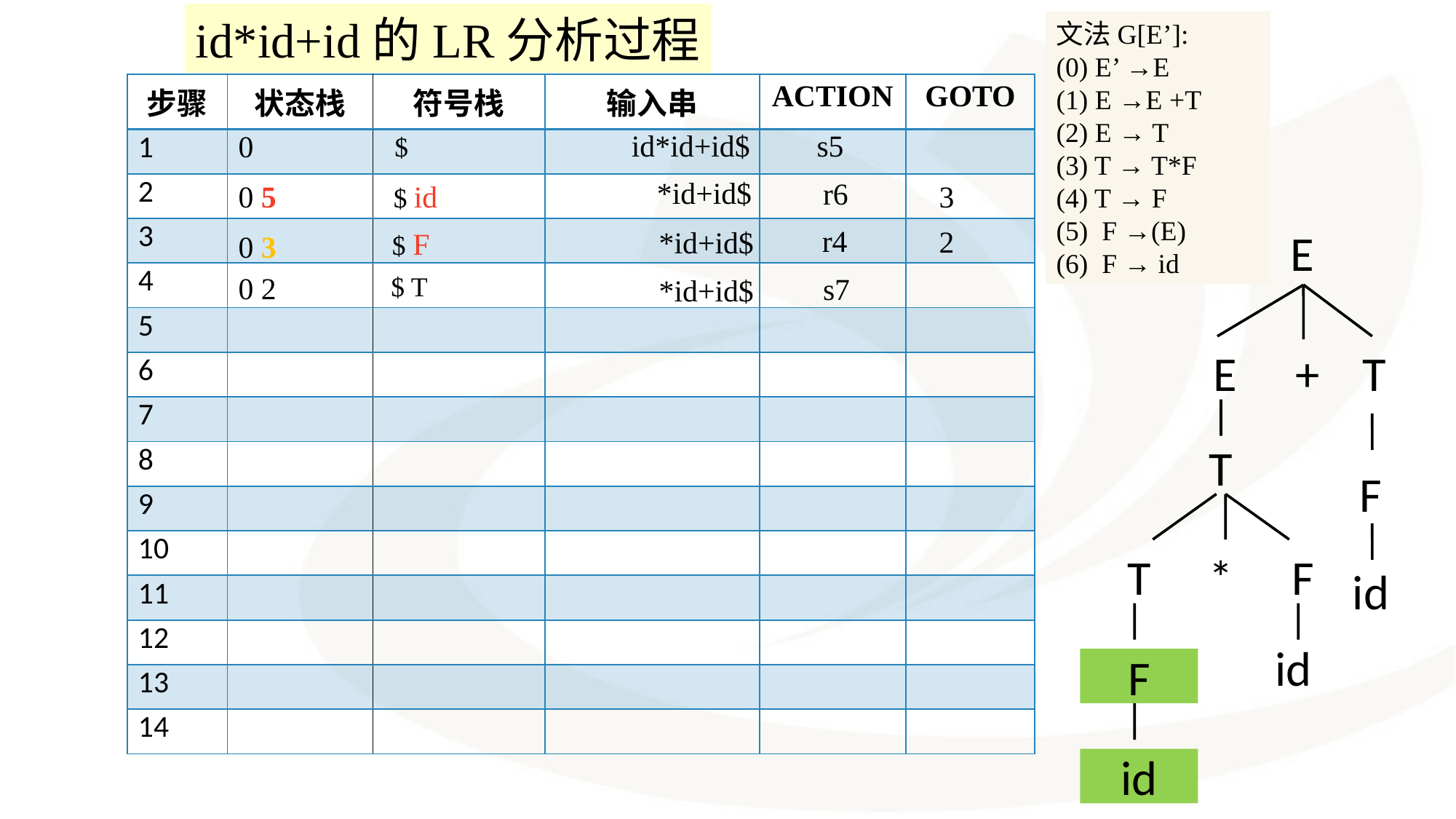

id*id+id的LR分析过程
文法G[E’]:
(0) E’ →E
(1) E →E +T
(2) E → T
(3) T → T*F
(4) T → F
(5)  F →(E)
(6)  F → id
| 步骤 | 状态栈 | 符号栈 | 输入串 | ACTION | GOTO |
| --- | --- | --- | --- | --- | --- |
| 1 |  |  |  |  |  |
| 2 |  |  |  |  |  |
| 3 |  |  |  |  |  |
| 4 |  |  |  |  |  |
| 5 |  |  |  |  |  |
| 6 |  |  |  |  |  |
| 7 |  |  |  |  |  |
| 8 |  |  |  |  |  |
| 9 |  |  |  |  |  |
| 10 |  |  |  |  |  |
| 11 |  |  |  |  |  |
| 12 |  |  |  |  |  |
| 13 |  |  |  |  |  |
| 14 |  |  |  |  |  |
id*id+id$
s5
0
$
*id+id$
r6
0 5
$ id
3
r4
2
*id+id$
$ F
0 3
E

E

+
T

T

F

T

F

id
*
F

id
id
0 2
$ T
s7
*id+id$
67